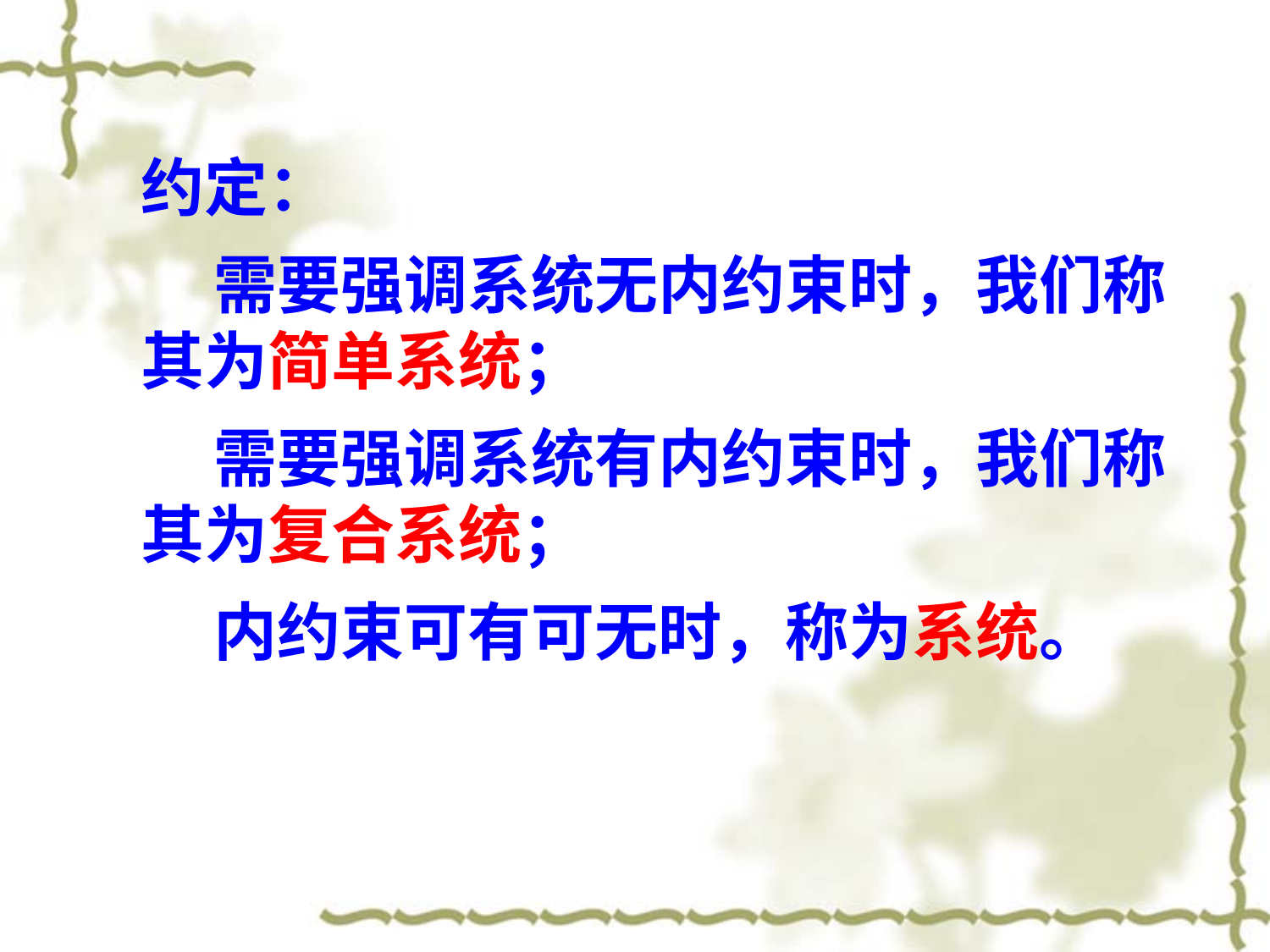

约定：
    需要强调系统无内约束时，我们称其为简单系统；
    需要强调系统有内约束时，我们称其为复合系统；
    内约束可有可无时，称为系统。